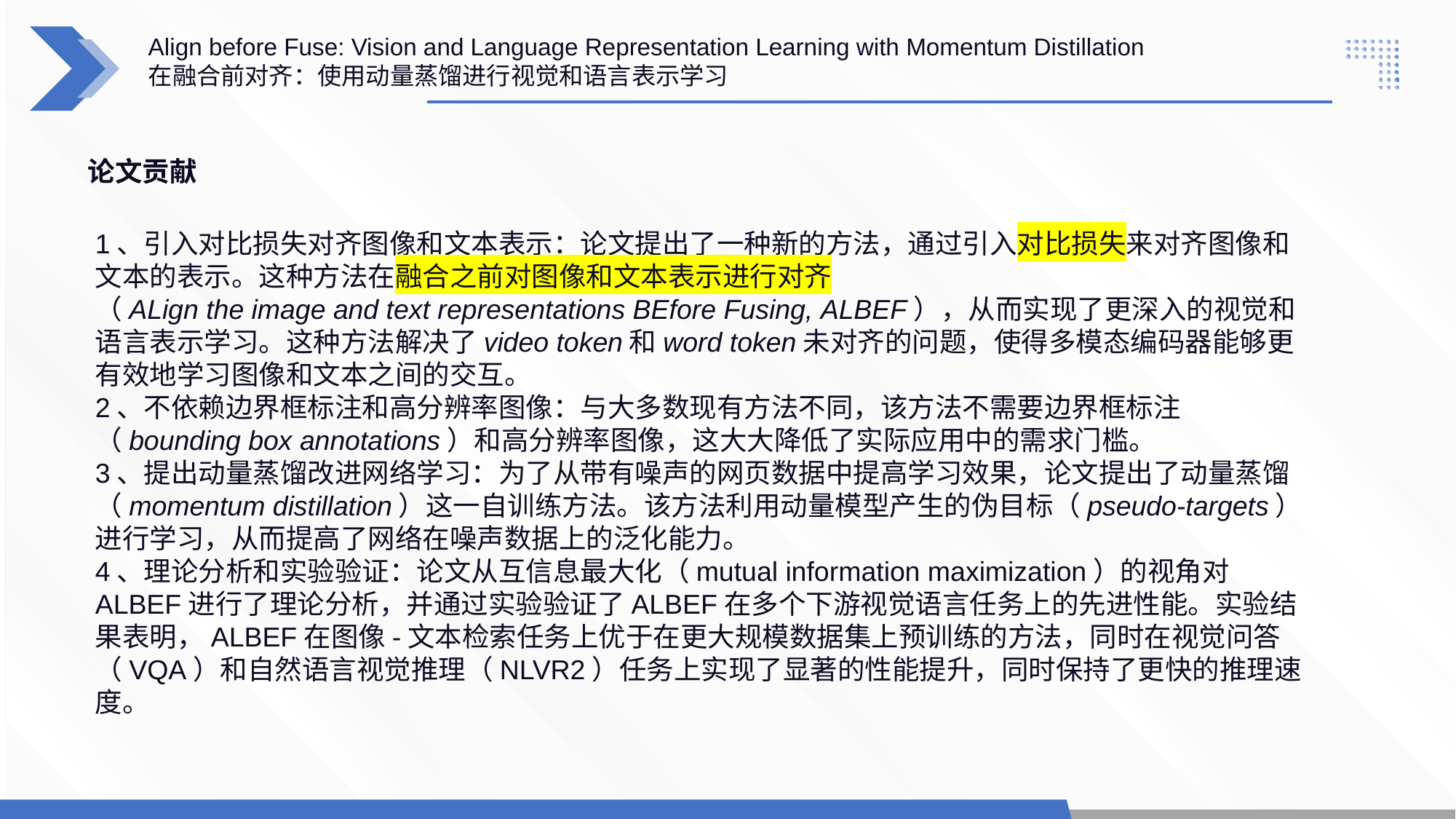

Align before Fuse: Vision and Language Representation Learning with Momentum Distillation
在融合前对齐：使用动量蒸馏进行视觉和语言表示学习
论文贡献
1、引入对比损失对齐图像和文本表示：论文提出了一种新的方法，通过引入对比损失来对齐图像和文本的表示。这种方法在融合之前对图像和文本表示进行对齐（ALign the image and text representations BEfore Fusing, ALBEF），从而实现了更深入的视觉和语言表示学习。这种方法解决了video token和word token未对齐的问题，使得多模态编码器能够更有效地学习图像和文本之间的交互。
2、不依赖边界框标注和高分辨率图像：与大多数现有方法不同，该方法不需要边界框标注（bounding box annotations）和高分辨率图像，这大大降低了实际应用中的需求门槛。
3、提出动量蒸馏改进网络学习：为了从带有噪声的网页数据中提高学习效果，论文提出了动量蒸馏（momentum distillation）这一自训练方法。该方法利用动量模型产生的伪目标（pseudo-targets）进行学习，从而提高了网络在噪声数据上的泛化能力。
4、理论分析和实验验证：论文从互信息最大化（mutual information maximization）的视角对ALBEF进行了理论分析，并通过实验验证了ALBEF在多个下游视觉语言任务上的先进性能。实验结果表明，ALBEF在图像-文本检索任务上优于在更大规模数据集上预训练的方法，同时在视觉问答（VQA）和自然语言视觉推理（NLVR2）任务上实现了显著的性能提升，同时保持了更快的推理速度。